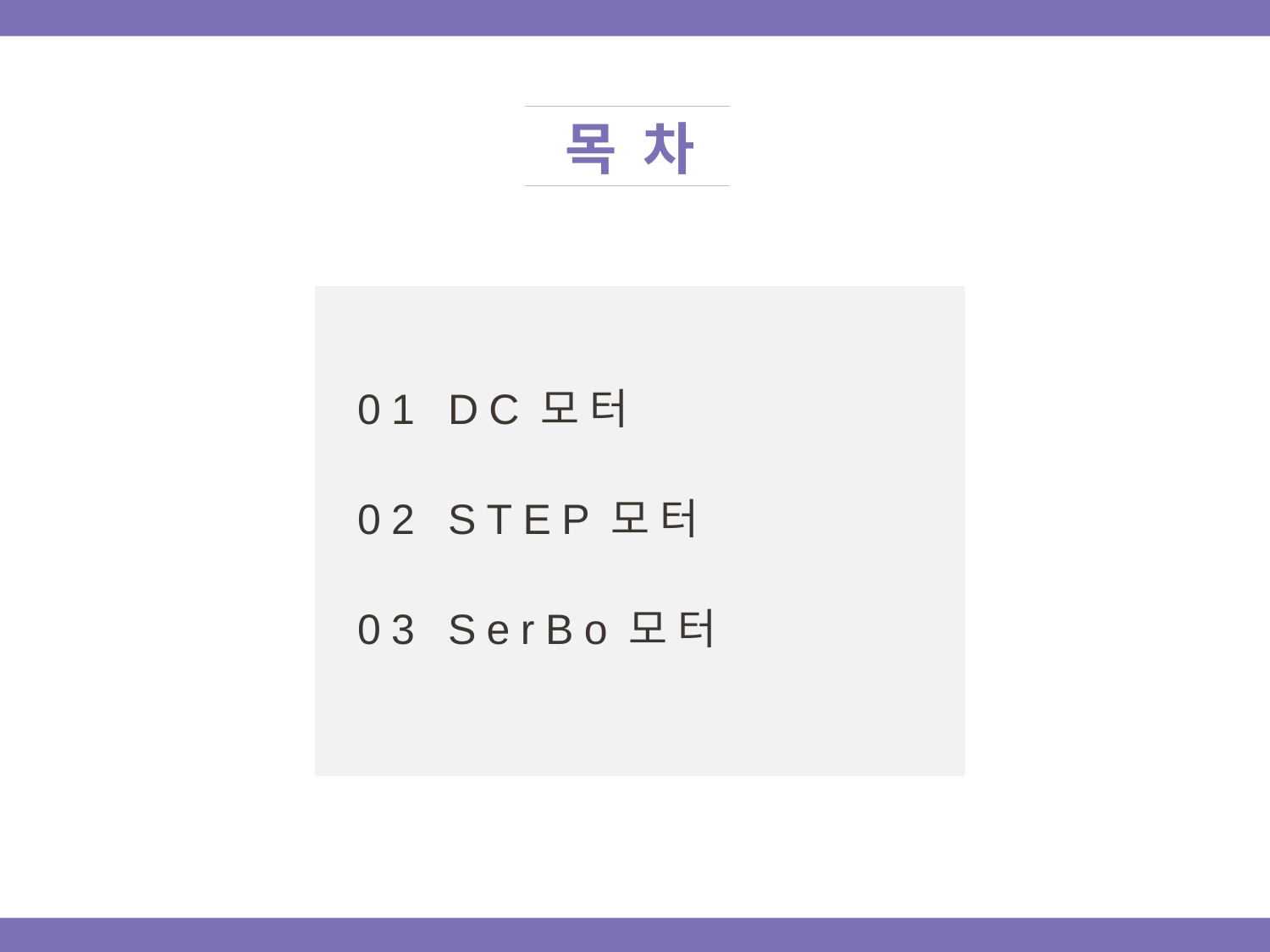

목   차

01 DC모터
02 STEP모터
03 SerBo모터